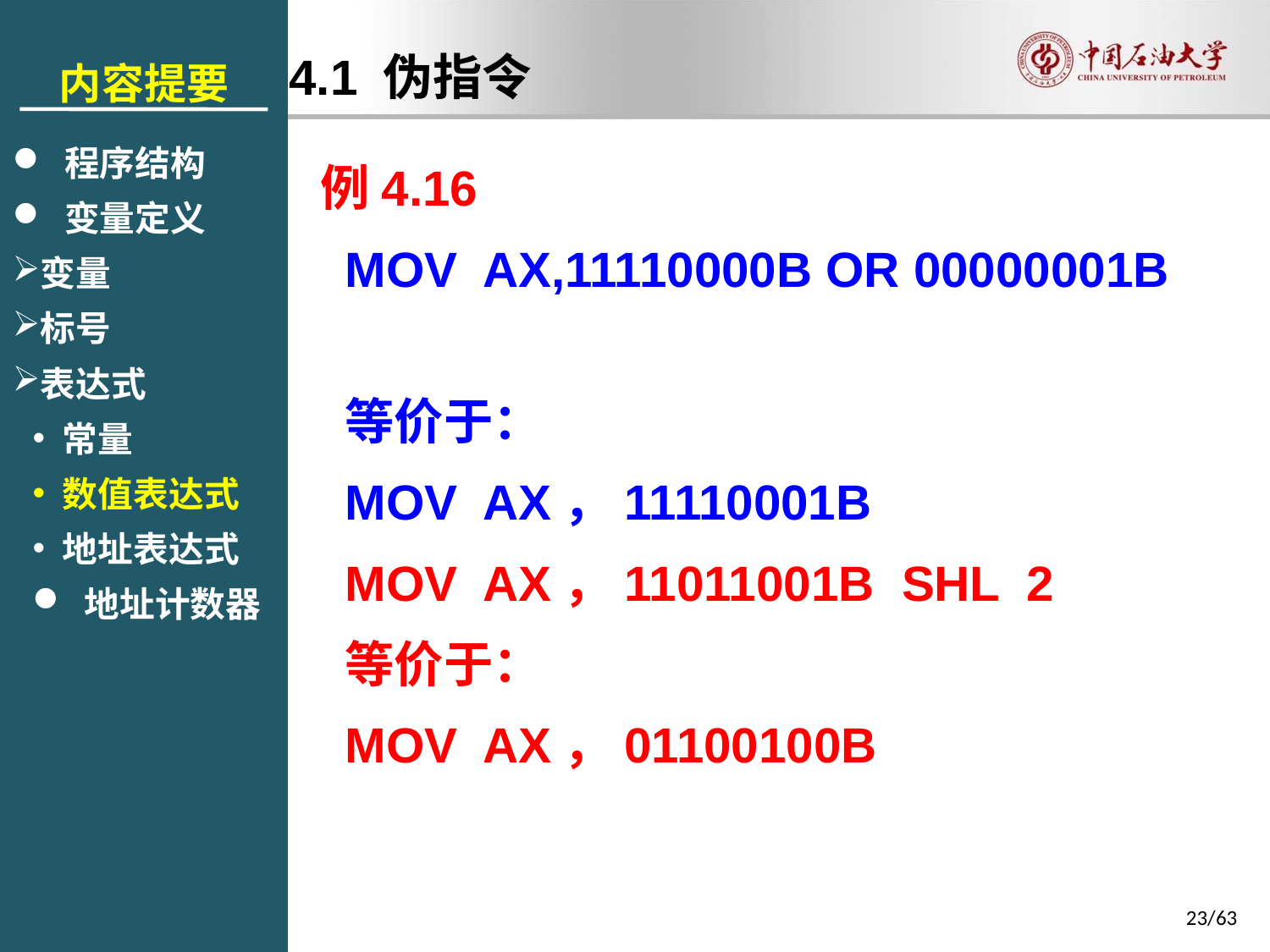

内容提要
 程序结构
 变量定义
变量
标号
表达式
常量
数值表达式
地址表达式
 地址计数器

4.1 伪指令
例4.16
MOV  AX,11110000B OR 00000001B
等价于：
MOV  AX，11110001B
MOV  AX，11011001B  SHL  2
等价于：
MOV  AX，01100100B
23/63